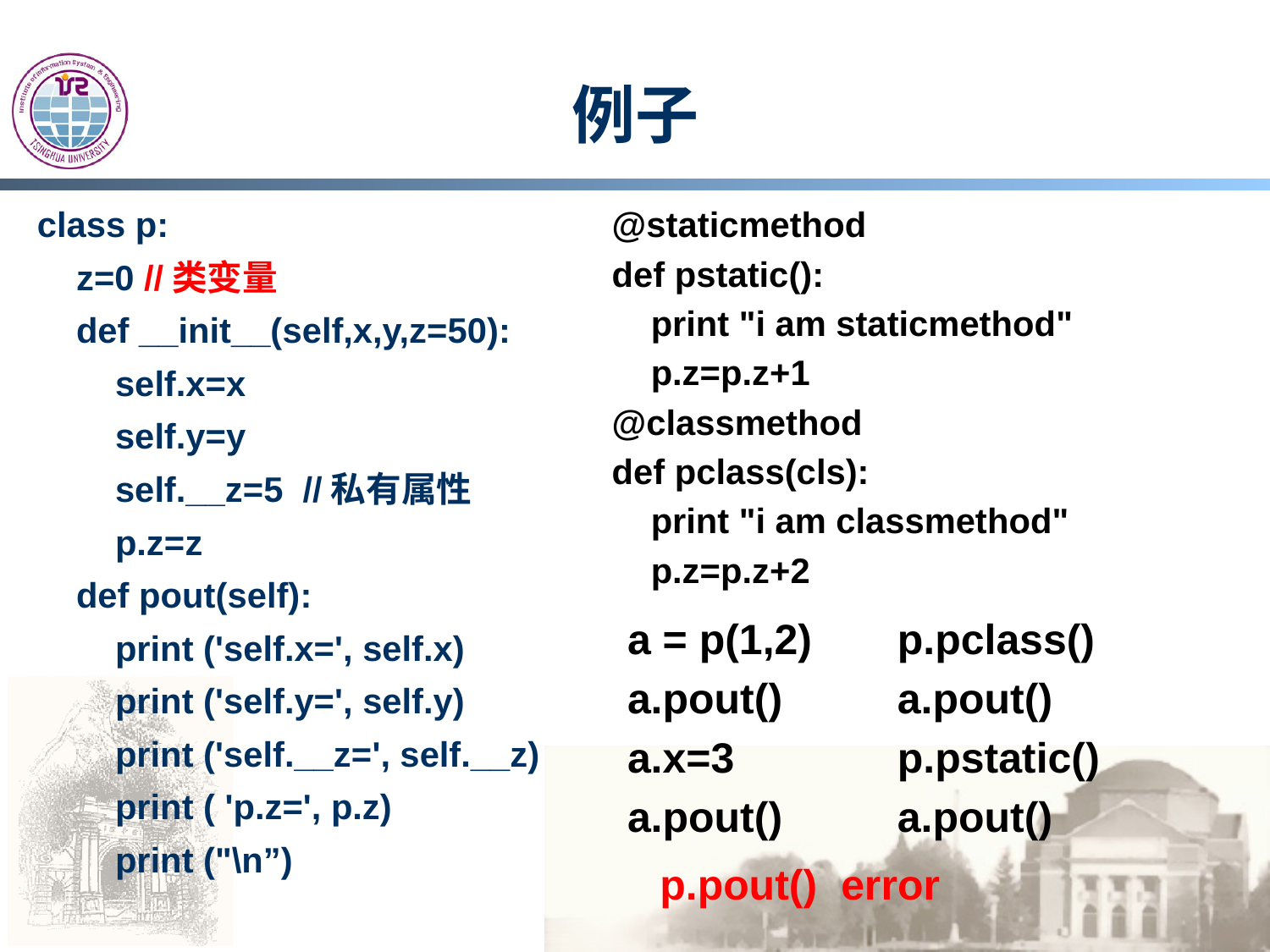

# 例子
class p:
    z=0 //类变量
    def __init__(self,x,y,z=50):
        self.x=x
        self.y=y
        self.__z=5  //私有属性
        p.z=z
    def pout(self):
        print ('self.x=', self.x)
        print ('self.y=', self.y)
        print ('self.__z=', self.__z)
        print ( 'p.z=', p.z)
        print ("\n”)
    @staticmethod
    def pstatic():
        print "i am staticmethod"
        p.z=p.z+1
    @classmethod
    def pclass(cls):
        print "i am classmethod"
        p.z=p.z+2
a = p(1,2)
a.pout()
a.x=3
a.pout()
p.pclass()
a.pout()
p.pstatic()
a.pout()
p.pout()  error